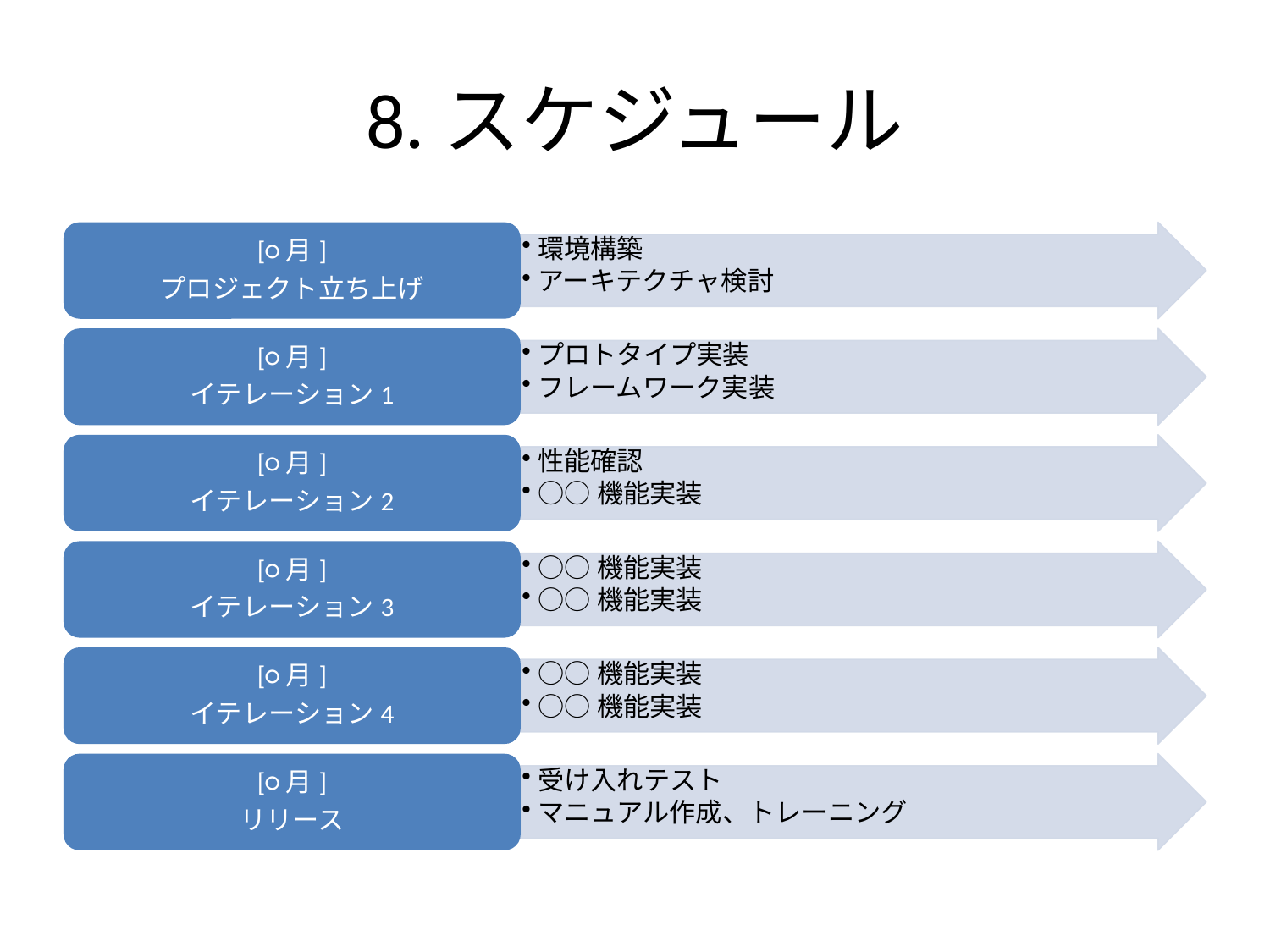

# 8.スケジュール
環境構築
アーキテクチャ検討
[○月]
プロジェクト立ち上げ
プロトタイプ実装
フレームワーク実装
[○月]
イテレーション1
性能確認
○○機能実装
[○月]
イテレーション2
○○機能実装
○○機能実装
[○月]
イテレーション3
○○機能実装
○○機能実装
[○月]
イテレーション4
受け入れテスト
マニュアル作成、トレーニング
[○月]
リリース